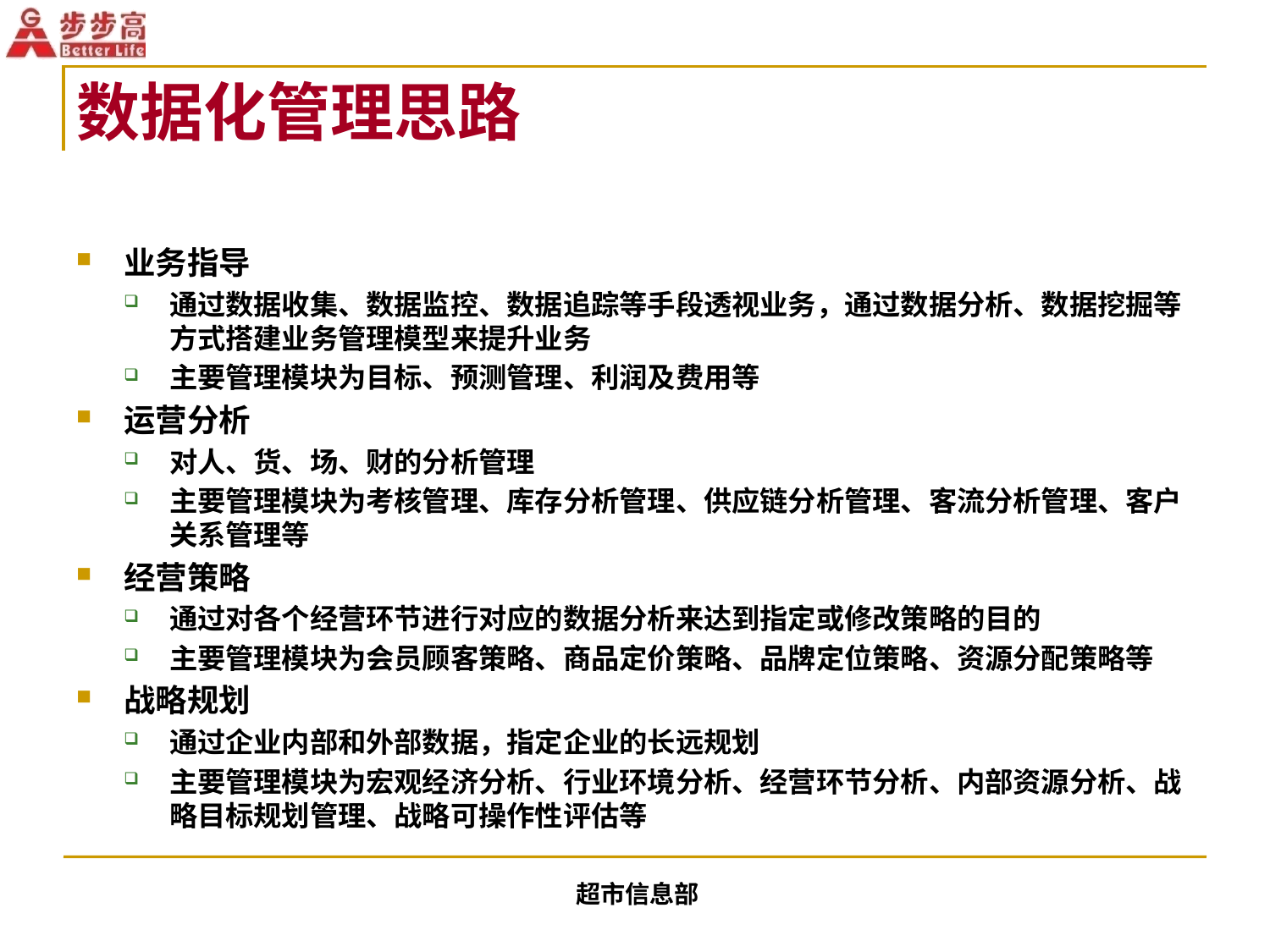

# 数据化管理思路
业务指导
通过数据收集、数据监控、数据追踪等手段透视业务，通过数据分析、数据挖掘等方式搭建业务管理模型来提升业务
主要管理模块为目标、预测管理、利润及费用等
运营分析
对人、货、场、财的分析管理
主要管理模块为考核管理、库存分析管理、供应链分析管理、客流分析管理、客户关系管理等
经营策略
通过对各个经营环节进行对应的数据分析来达到指定或修改策略的目的
主要管理模块为会员顾客策略、商品定价策略、品牌定位策略、资源分配策略等
战略规划
通过企业内部和外部数据，指定企业的长远规划
主要管理模块为宏观经济分析、行业环境分析、经营环节分析、内部资源分析、战略目标规划管理、战略可操作性评估等